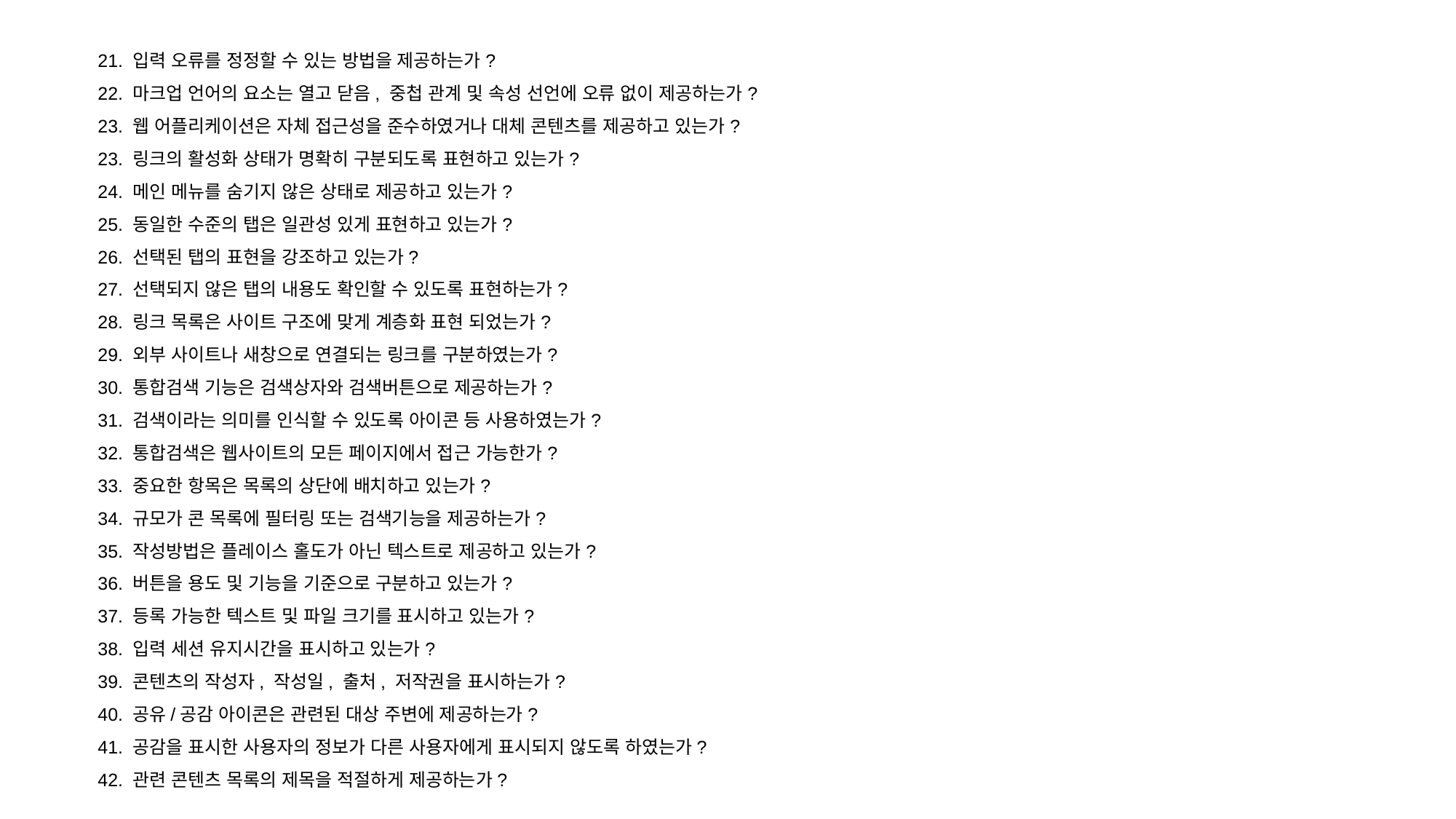

21. 입력 오류를 정정할 수 있는 방법을 제공하는가?
22. 마크업 언어의 요소는 열고 닫음, 중첩 관계 및 속성 선언에 오류 없이 제공하는가?
23. 웹 어플리케이션은 자체 접근성을 준수하였거나 대체 콘텐츠를 제공하고 있는가?
23. 링크의 활성화 상태가 명확히 구분되도록 표현하고 있는가?
24. 메인 메뉴를 숨기지 않은 상태로 제공하고 있는가?
25. 동일한 수준의 탭은 일관성 있게 표현하고 있는가?
26. 선택된 탭의 표현을 강조하고 있는가?
27. 선택되지 않은 탭의 내용도 확인할 수 있도록 표현하는가?
28. 링크 목록은 사이트 구조에 맞게 계층화 표현 되었는가?
29. 외부 사이트나 새창으로 연결되는 링크를 구분하였는가?
30. 통합검색 기능은 검색상자와 검색버튼으로 제공하는가?
31. 검색이라는 의미를 인식할 수 있도록 아이콘 등 사용하였는가?
32. 통합검색은 웹사이트의 모든 페이지에서 접근 가능한가?
33. 중요한 항목은 목록의 상단에 배치하고 있는가?
34. 규모가 콘 목록에 필터링 또는 검색기능을 제공하는가?
35. 작성방법은 플레이스 홀도가 아닌 텍스트로 제공하고 있는가?
36. 버튼을 용도 및 기능을 기준으로 구분하고 있는가?
37. 등록 가능한 텍스트 및 파일 크기를 표시하고 있는가?
38. 입력 세션 유지시간을 표시하고 있는가?
39. 콘텐츠의 작성자, 작성일, 출처, 저작권을 표시하는가?
40. 공유/공감 아이콘은 관련된 대상 주변에 제공하는가?
41. 공감을 표시한 사용자의 정보가 다른 사용자에게 표시되지 않도록 하였는가?
42. 관련 콘텐츠 목록의 제목을 적절하게 제공하는가?